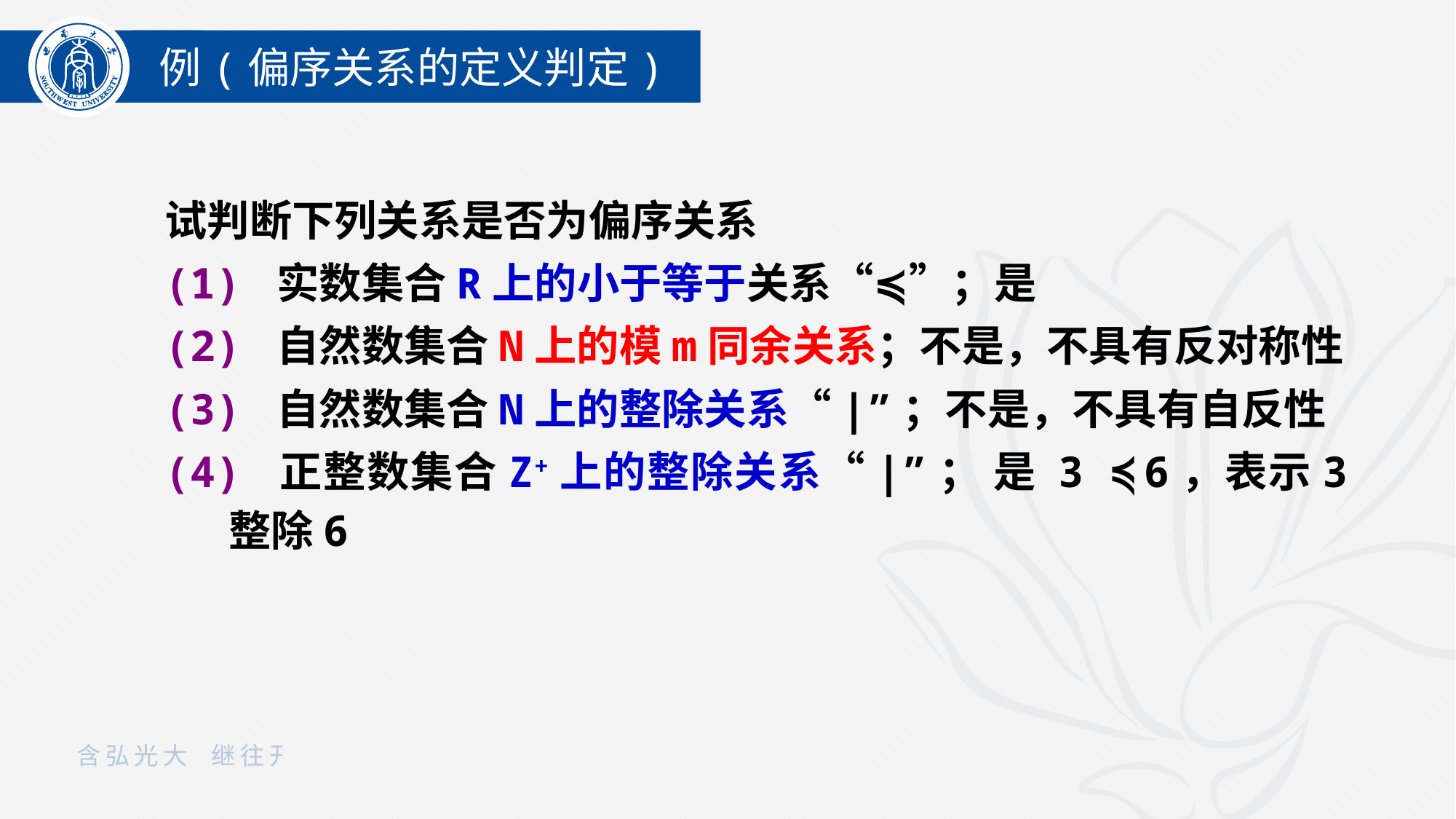

例(偏序关系的定义判定)
试判断下列关系是否为偏序关系
(1) 实数集合R上的小于等于关系“≼”；是
(2) 自然数集合N上的模m同余关系；不是，不具有反对称性
(3) 自然数集合N上的整除关系“|”；不是，不具有自反性
(4) 正整数集合Z+上的整除关系“|”； 是 3 ≼6，表示3整除6